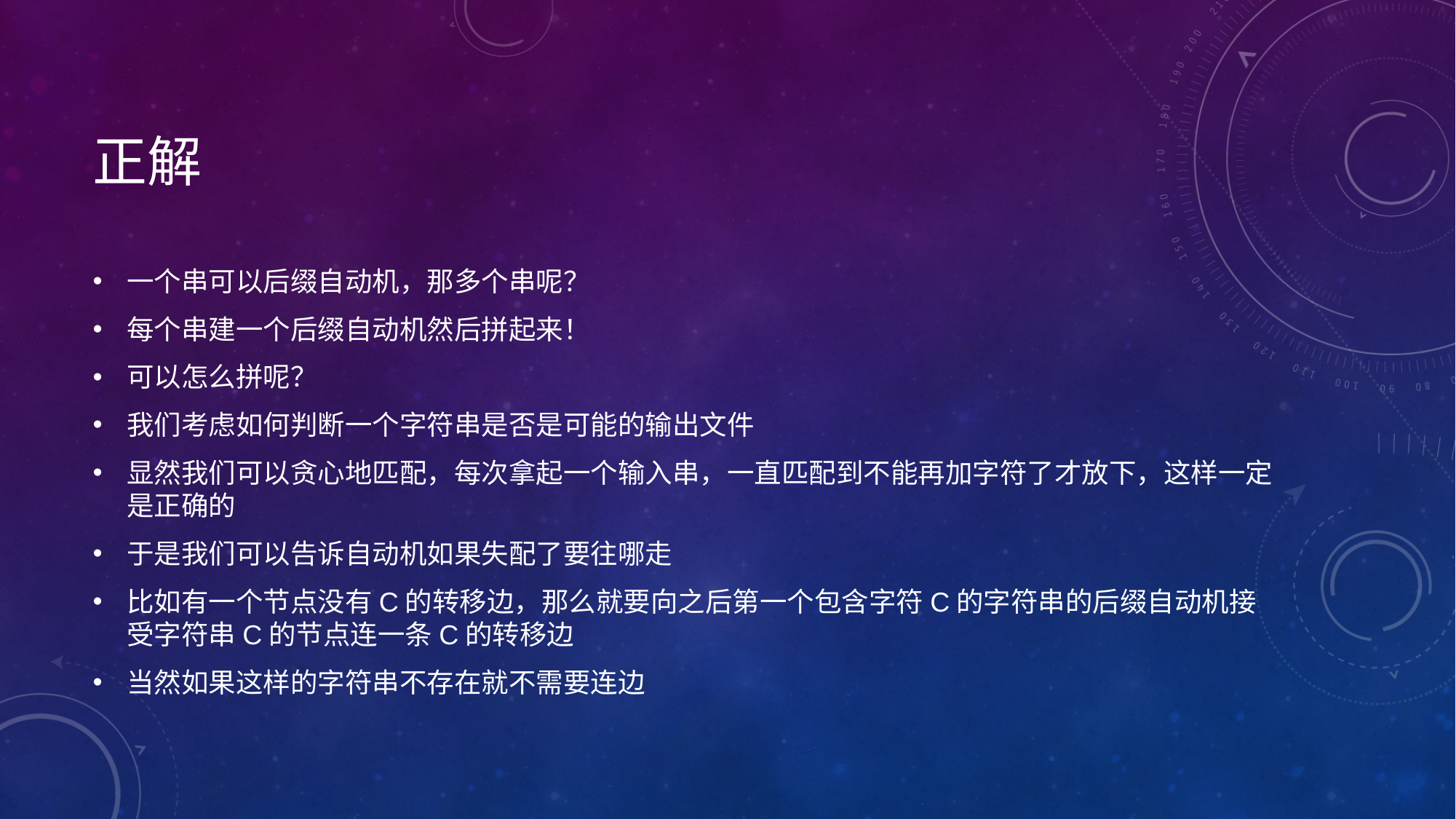

# 正解
一个串可以后缀自动机，那多个串呢？
每个串建一个后缀自动机然后拼起来！
可以怎么拼呢？
我们考虑如何判断一个字符串是否是可能的输出文件
显然我们可以贪心地匹配，每次拿起一个输入串，一直匹配到不能再加字符了才放下，这样一定是正确的
于是我们可以告诉自动机如果失配了要往哪走
比如有一个节点没有C的转移边，那么就要向之后第一个包含字符C的字符串的后缀自动机接受字符串C的节点连一条C的转移边
当然如果这样的字符串不存在就不需要连边